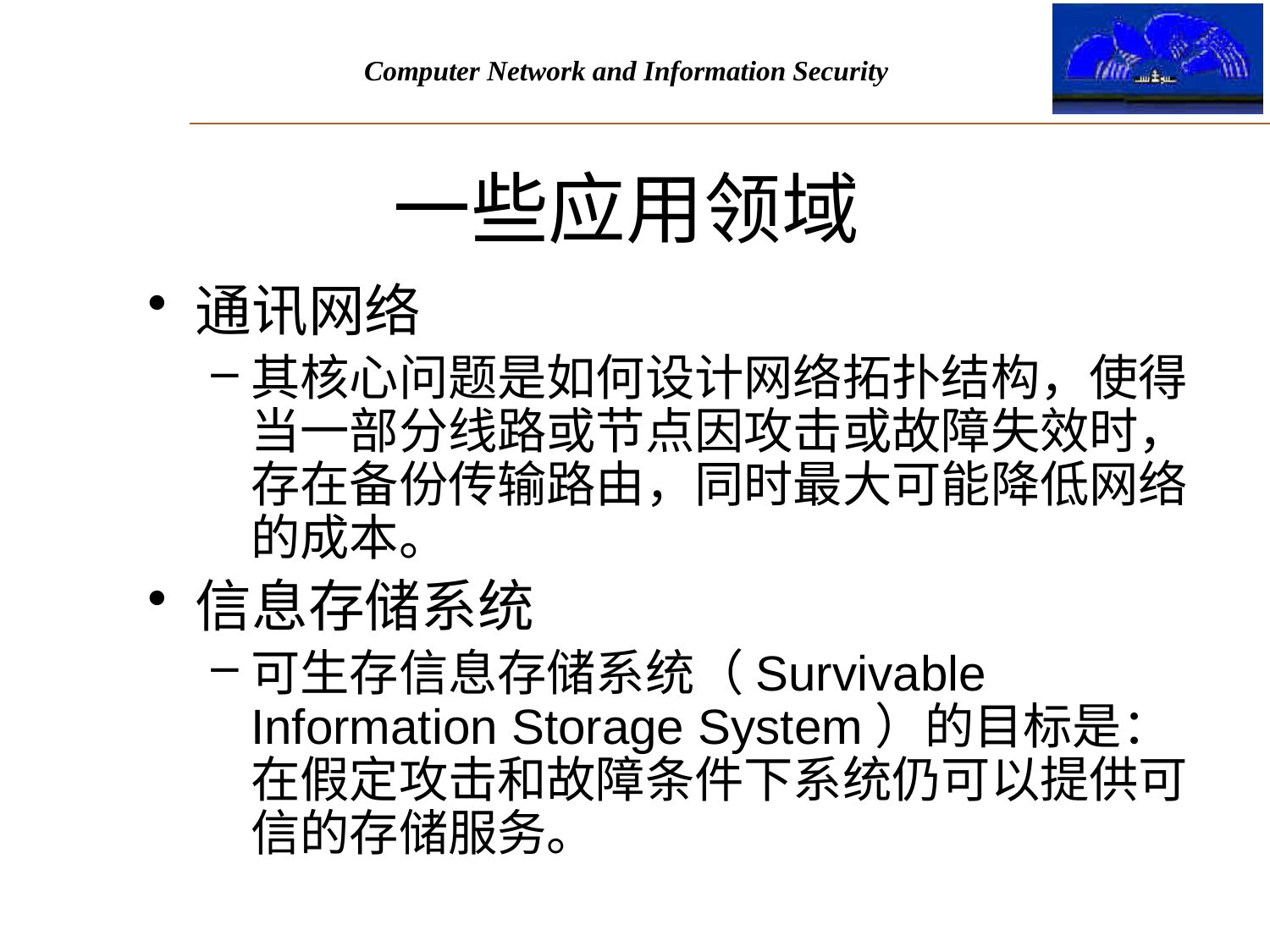

# 一些应用领域
通讯网络
其核心问题是如何设计网络拓扑结构，使得当一部分线路或节点因攻击或故障失效时，存在备份传输路由，同时最大可能降低网络的成本。
信息存储系统
可生存信息存储系统（Survivable Information Storage System）的目标是：在假定攻击和故障条件下系统仍可以提供可信的存储服务。